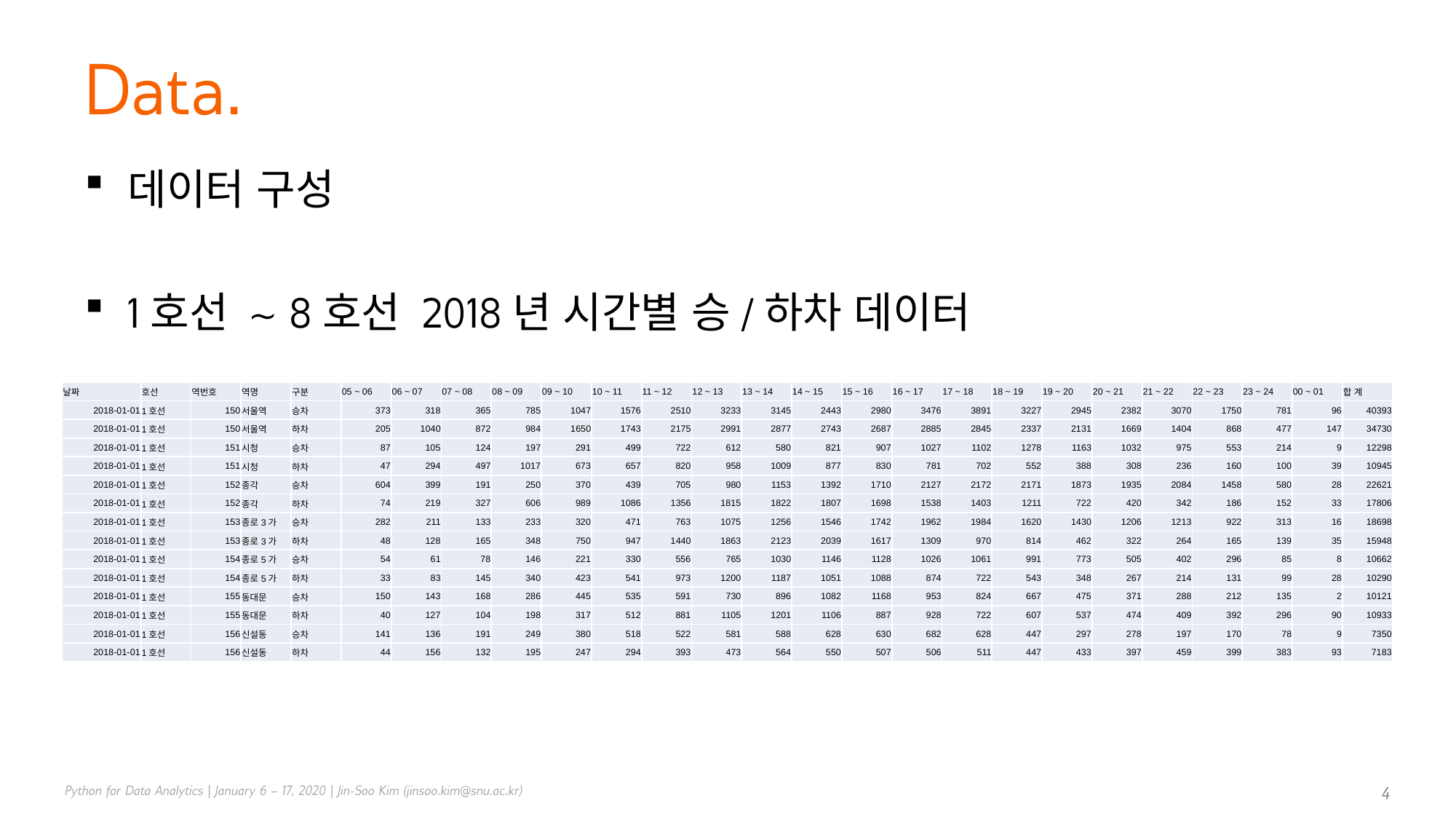

# Data.
데이터 구성

1호선 ~ 8호선 2018년 시간별 승/하차 데이터
| 날짜 | 호선 | 역번호 | 역명 | 구분 | 05 ~ 06 | 06 ~ 07 | 07 ~ 08 | 08 ~ 09 | 09 ~ 10 | 10 ~ 11 | 11 ~ 12 | 12 ~ 13 | 13 ~ 14 | 14 ~ 15 | 15 ~ 16 | 16 ~ 17 | 17 ~ 18 | 18 ~ 19 | 19 ~ 20 | 20 ~ 21 | 21 ~ 22 | 22 ~ 23 | 23 ~ 24 | 00 ~ 01 | 합 계 |
| --- | --- | --- | --- | --- | --- | --- | --- | --- | --- | --- | --- | --- | --- | --- | --- | --- | --- | --- | --- | --- | --- | --- | --- | --- | --- |
| 2018-01-01 | 1호선 | 150 | 서울역 | 승차 | 373 | 318 | 365 | 785 | 1047 | 1576 | 2510 | 3233 | 3145 | 2443 | 2980 | 3476 | 3891 | 3227 | 2945 | 2382 | 3070 | 1750 | 781 | 96 | 40393 |
| 2018-01-01 | 1호선 | 150 | 서울역 | 하차 | 205 | 1040 | 872 | 984 | 1650 | 1743 | 2175 | 2991 | 2877 | 2743 | 2687 | 2885 | 2845 | 2337 | 2131 | 1669 | 1404 | 868 | 477 | 147 | 34730 |
| 2018-01-01 | 1호선 | 151 | 시청 | 승차 | 87 | 105 | 124 | 197 | 291 | 499 | 722 | 612 | 580 | 821 | 907 | 1027 | 1102 | 1278 | 1163 | 1032 | 975 | 553 | 214 | 9 | 12298 |
| 2018-01-01 | 1호선 | 151 | 시청 | 하차 | 47 | 294 | 497 | 1017 | 673 | 657 | 820 | 958 | 1009 | 877 | 830 | 781 | 702 | 552 | 388 | 308 | 236 | 160 | 100 | 39 | 10945 |
| 2018-01-01 | 1호선 | 152 | 종각 | 승차 | 604 | 399 | 191 | 250 | 370 | 439 | 705 | 980 | 1153 | 1392 | 1710 | 2127 | 2172 | 2171 | 1873 | 1935 | 2084 | 1458 | 580 | 28 | 22621 |
| 2018-01-01 | 1호선 | 152 | 종각 | 하차 | 74 | 219 | 327 | 606 | 989 | 1086 | 1356 | 1815 | 1822 | 1807 | 1698 | 1538 | 1403 | 1211 | 722 | 420 | 342 | 186 | 152 | 33 | 17806 |
| 2018-01-01 | 1호선 | 153 | 종로3가 | 승차 | 282 | 211 | 133 | 233 | 320 | 471 | 763 | 1075 | 1256 | 1546 | 1742 | 1962 | 1984 | 1620 | 1430 | 1206 | 1213 | 922 | 313 | 16 | 18698 |
| 2018-01-01 | 1호선 | 153 | 종로3가 | 하차 | 48 | 128 | 165 | 348 | 750 | 947 | 1440 | 1863 | 2123 | 2039 | 1617 | 1309 | 970 | 814 | 462 | 322 | 264 | 165 | 139 | 35 | 15948 |
| 2018-01-01 | 1호선 | 154 | 종로5가 | 승차 | 54 | 61 | 78 | 146 | 221 | 330 | 556 | 765 | 1030 | 1146 | 1128 | 1026 | 1061 | 991 | 773 | 505 | 402 | 296 | 85 | 8 | 10662 |
| 2018-01-01 | 1호선 | 154 | 종로5가 | 하차 | 33 | 83 | 145 | 340 | 423 | 541 | 973 | 1200 | 1187 | 1051 | 1088 | 874 | 722 | 543 | 348 | 267 | 214 | 131 | 99 | 28 | 10290 |
| 2018-01-01 | 1호선 | 155 | 동대문 | 승차 | 150 | 143 | 168 | 286 | 445 | 535 | 591 | 730 | 896 | 1082 | 1168 | 953 | 824 | 667 | 475 | 371 | 288 | 212 | 135 | 2 | 10121 |
| 2018-01-01 | 1호선 | 155 | 동대문 | 하차 | 40 | 127 | 104 | 198 | 317 | 512 | 881 | 1105 | 1201 | 1106 | 887 | 928 | 722 | 607 | 537 | 474 | 409 | 392 | 296 | 90 | 10933 |
| 2018-01-01 | 1호선 | 156 | 신설동 | 승차 | 141 | 136 | 191 | 249 | 380 | 518 | 522 | 581 | 588 | 628 | 630 | 682 | 628 | 447 | 297 | 278 | 197 | 170 | 78 | 9 | 7350 |
| 2018-01-01 | 1호선 | 156 | 신설동 | 하차 | 44 | 156 | 132 | 195 | 247 | 294 | 393 | 473 | 564 | 550 | 507 | 506 | 511 | 447 | 433 | 397 | 459 | 399 | 383 | 93 | 7183 |